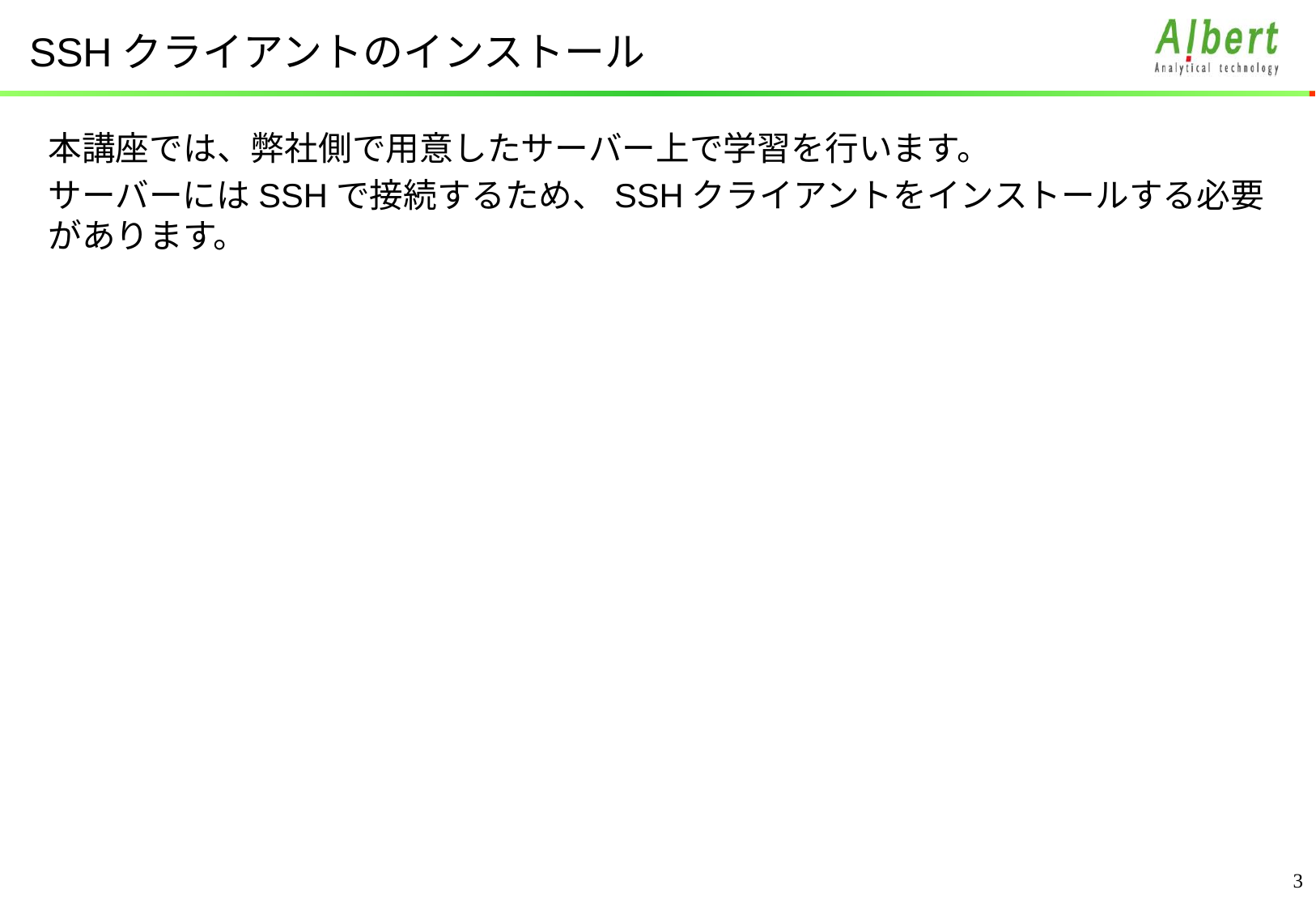

# SSHクライアントのインストール
本講座では、弊社側で用意したサーバー上で学習を行います。
サーバーにはSSHで接続するため、SSHクライアントをインストールする必要があります。
3